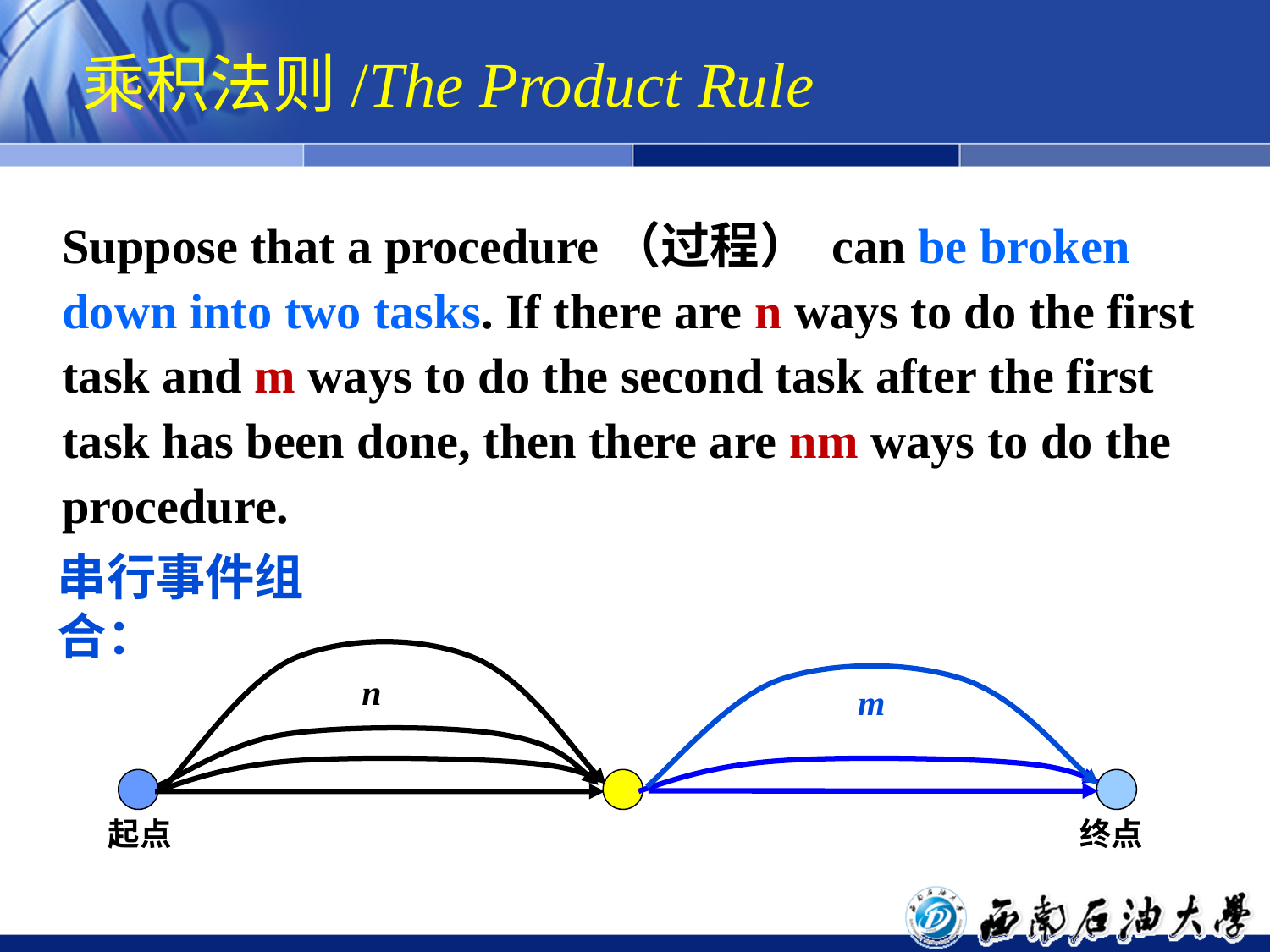

# 乘积法则/The Product Rule
Suppose that a procedure（过程） can be broken down into two tasks. If there are n ways to do the first task and m ways to do the second task after the first task has been done, then there are nm ways to do the  procedure.

串行事件组合：

n

m

起点

终点